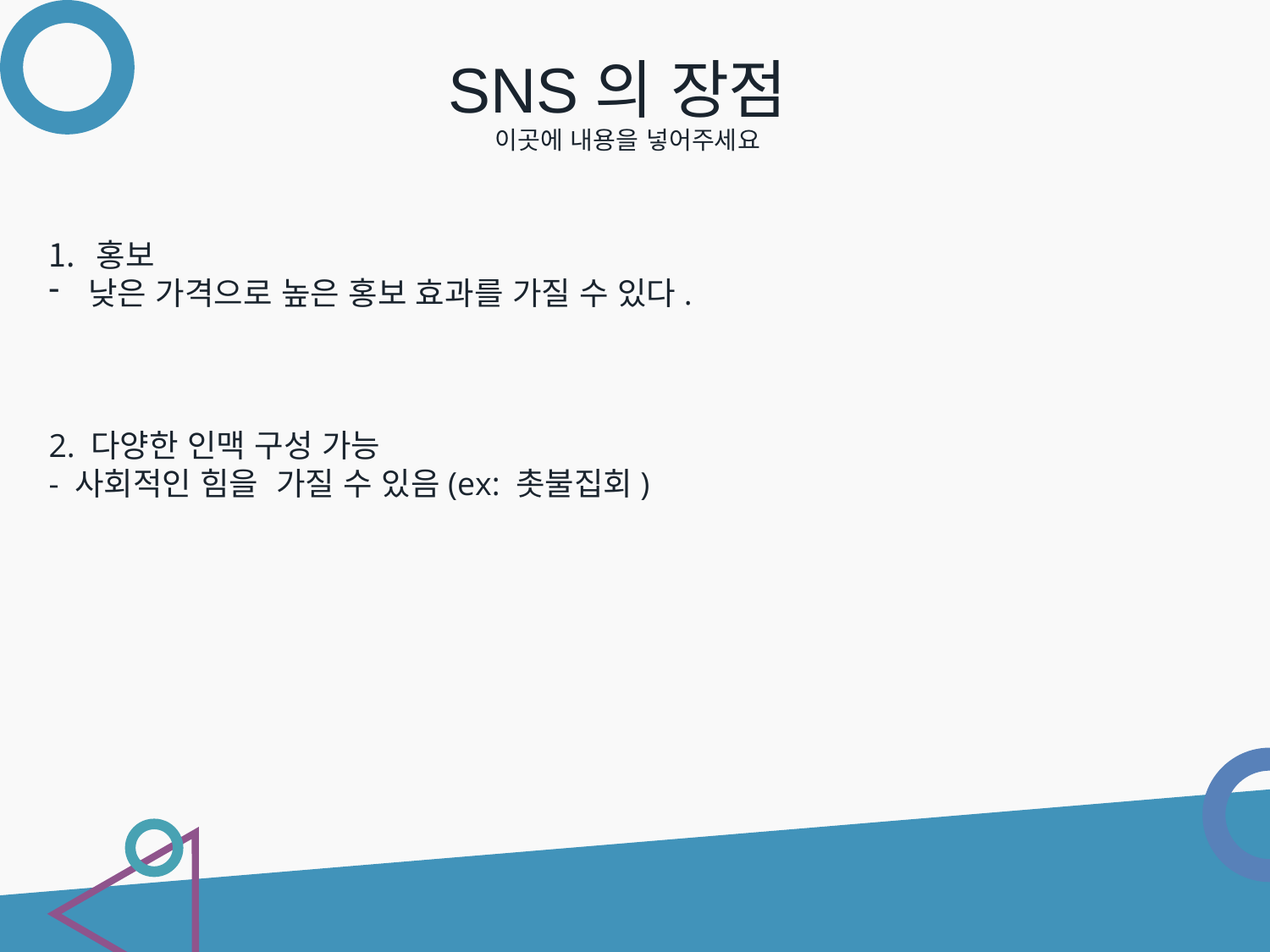

SNS의 장점
이곳에 내용을 넣어주세요
홍보
낮은 가격으로 높은 홍보 효과를 가질 수 있다.

2. 다양한 인맥 구성 가능
- 사회적인 힘을  가질 수 있음(ex: 촛불집회)